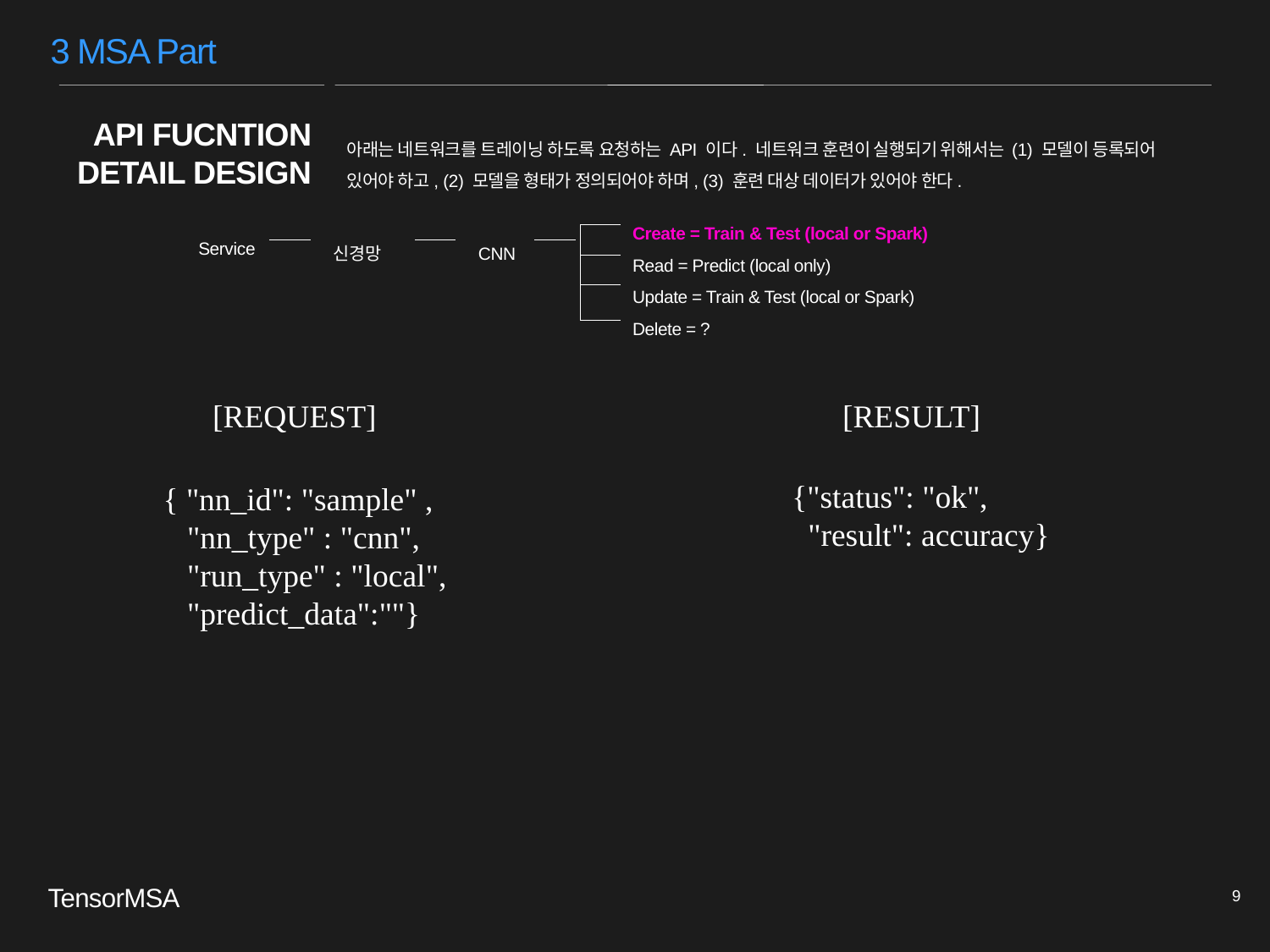

3 MSA Part

API FUCNTION
DETAIL DESIGN
아래는 네트워크를 트레이닝 하도록 요청하는 API 이다. 네트워크 훈련이 실행되기 위해서는 (1) 모델이 등록되어
있어야 하고, (2) 모델을 형태가 정의되어야 하며, (3) 훈련 대상 데이터가 있어야 한다.
Create = Train & Test (local or Spark)
Read = Predict (local only)
Update = Train & Test (local or Spark)
Delete = ?

Service

신경망
CNN

[REQUEST]
[RESULT]
{"status": "ok",
  "result": accuracy}
{ "nn_id": "sample" ,
   "nn_type" : "cnn",
   "run_type" : "local",
   "predict_data":""}
TensorMSA
9